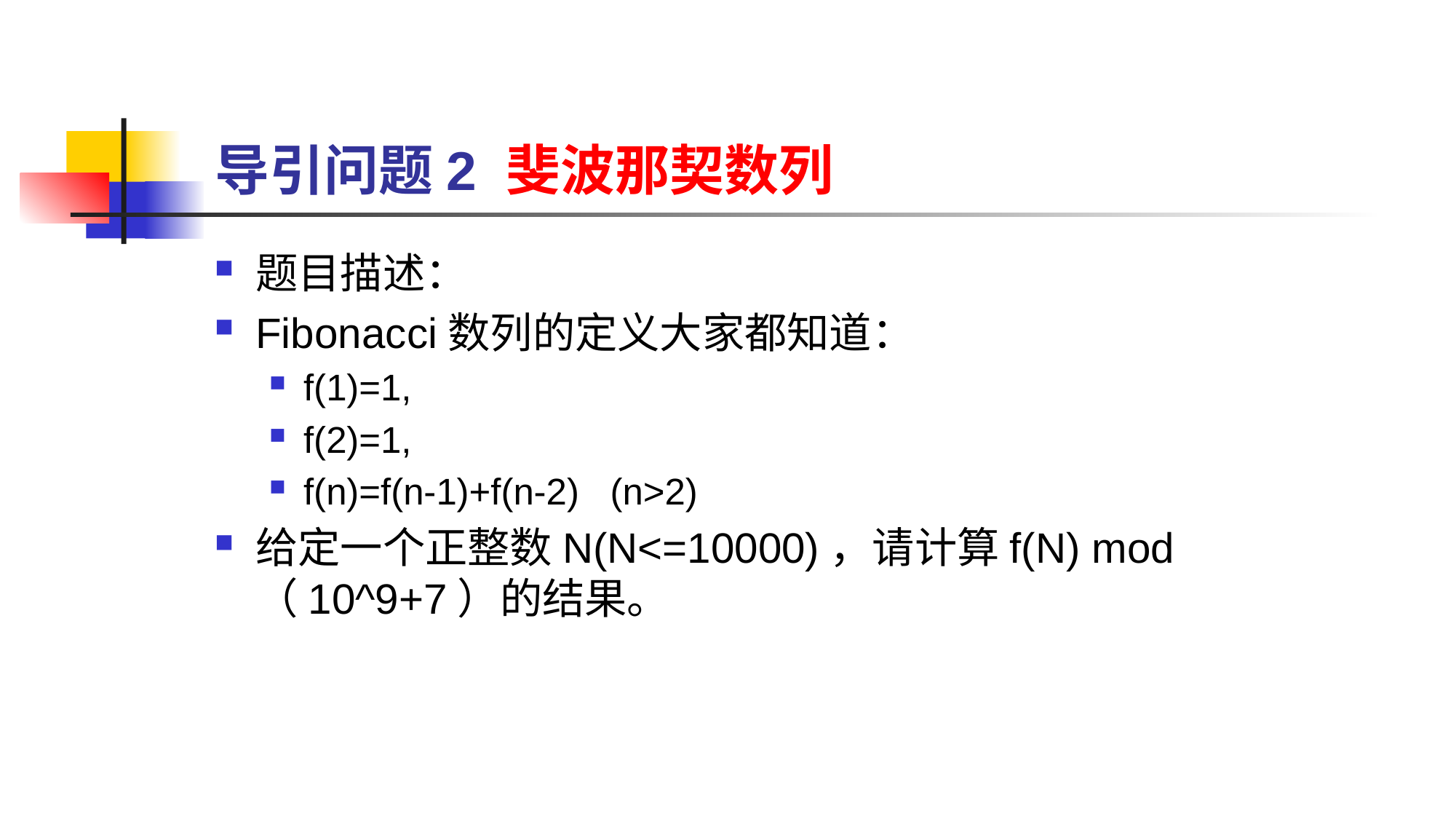

# 导引问题2 斐波那契数列
题目描述：
Fibonacci数列的定义大家都知道：
f(1)=1,
f(2)=1,
f(n)=f(n-1)+f(n-2)   (n>2)
给定一个正整数N(N<=10000)，请计算f(N) mod （10^9+7）的结果。

19